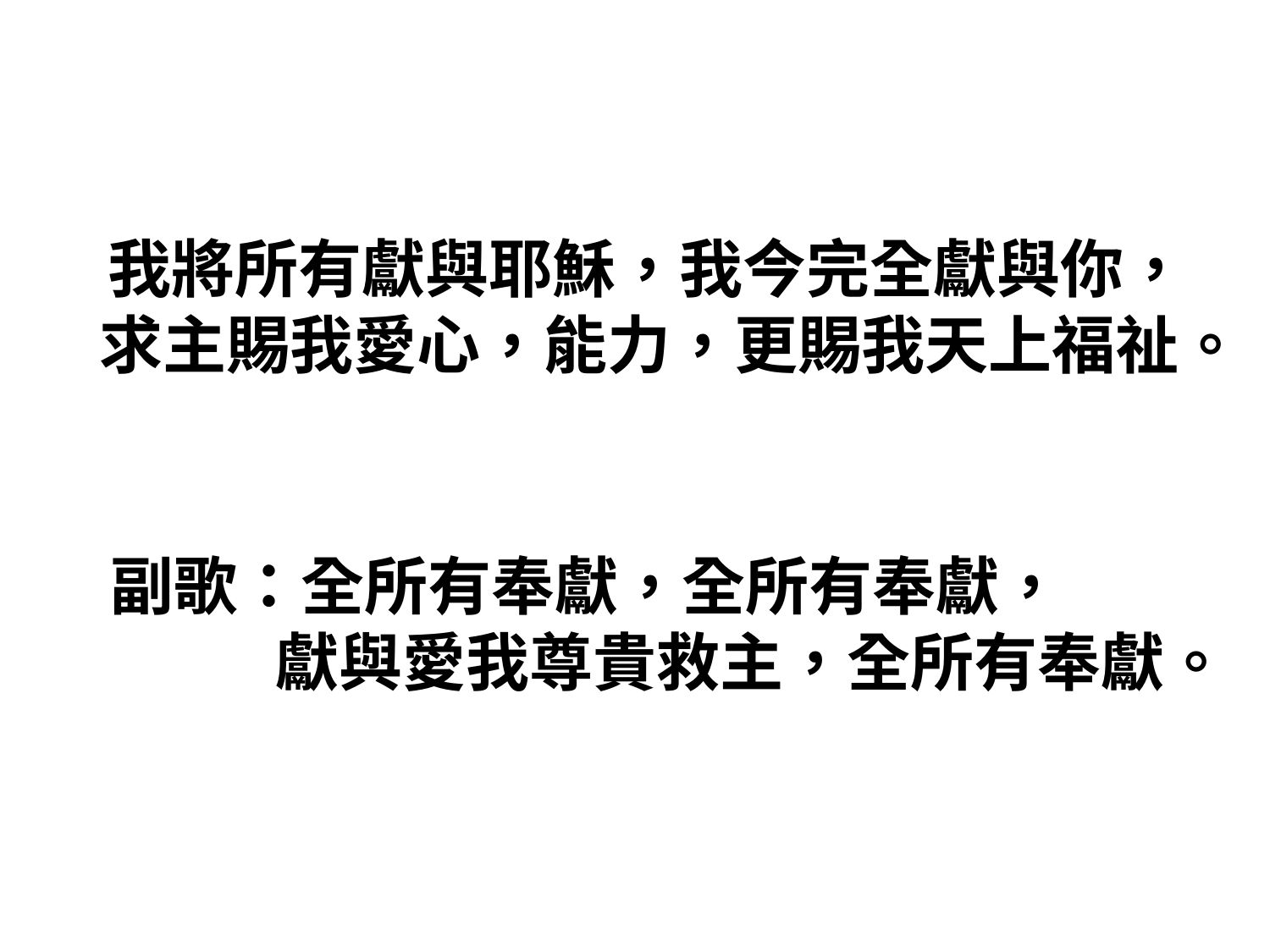

#
    我將所有獻與耶穌，我今完全獻與你，
求主賜我愛心，能力，更賜我天上福祉。
    副歌：全所有奉獻，全所有奉獻，
　　　獻與愛我尊貴救主，全所有奉獻。